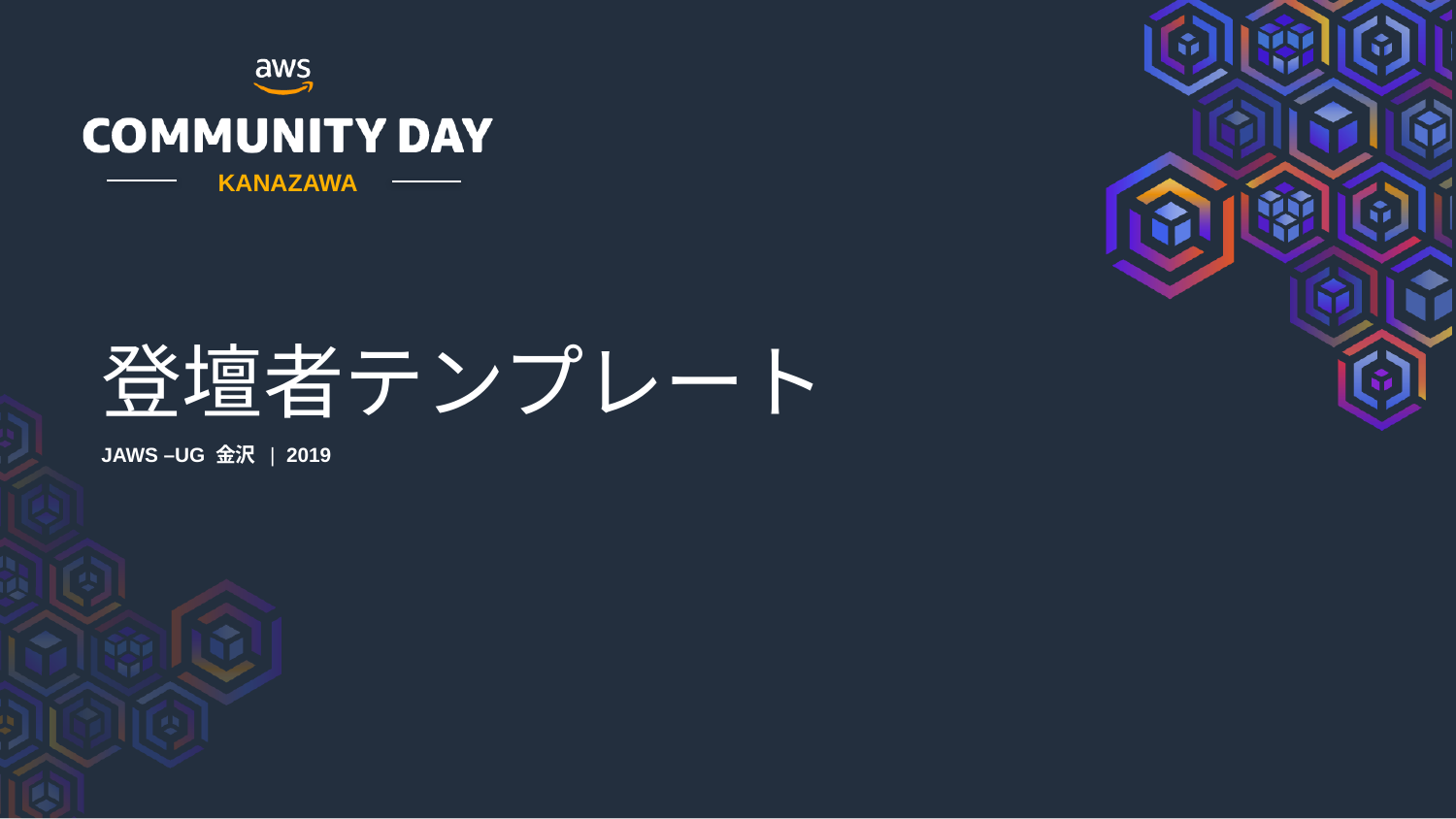

KANAZAWA
登壇者テンプレート
JAWS –UG 金沢  |  2019